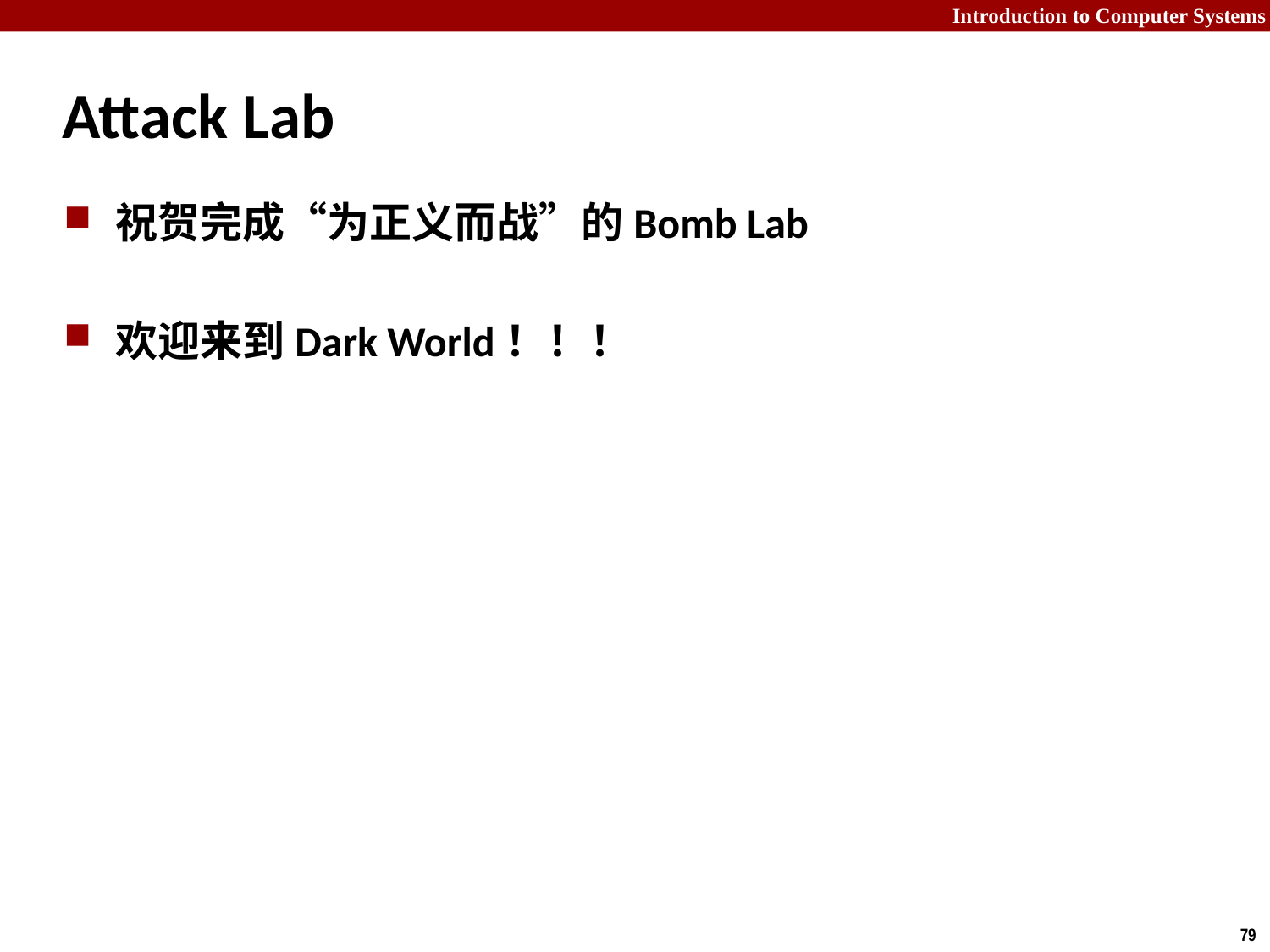

# Attack Lab
祝贺完成“为正义而战”的Bomb Lab

欢迎来到Dark World！！！